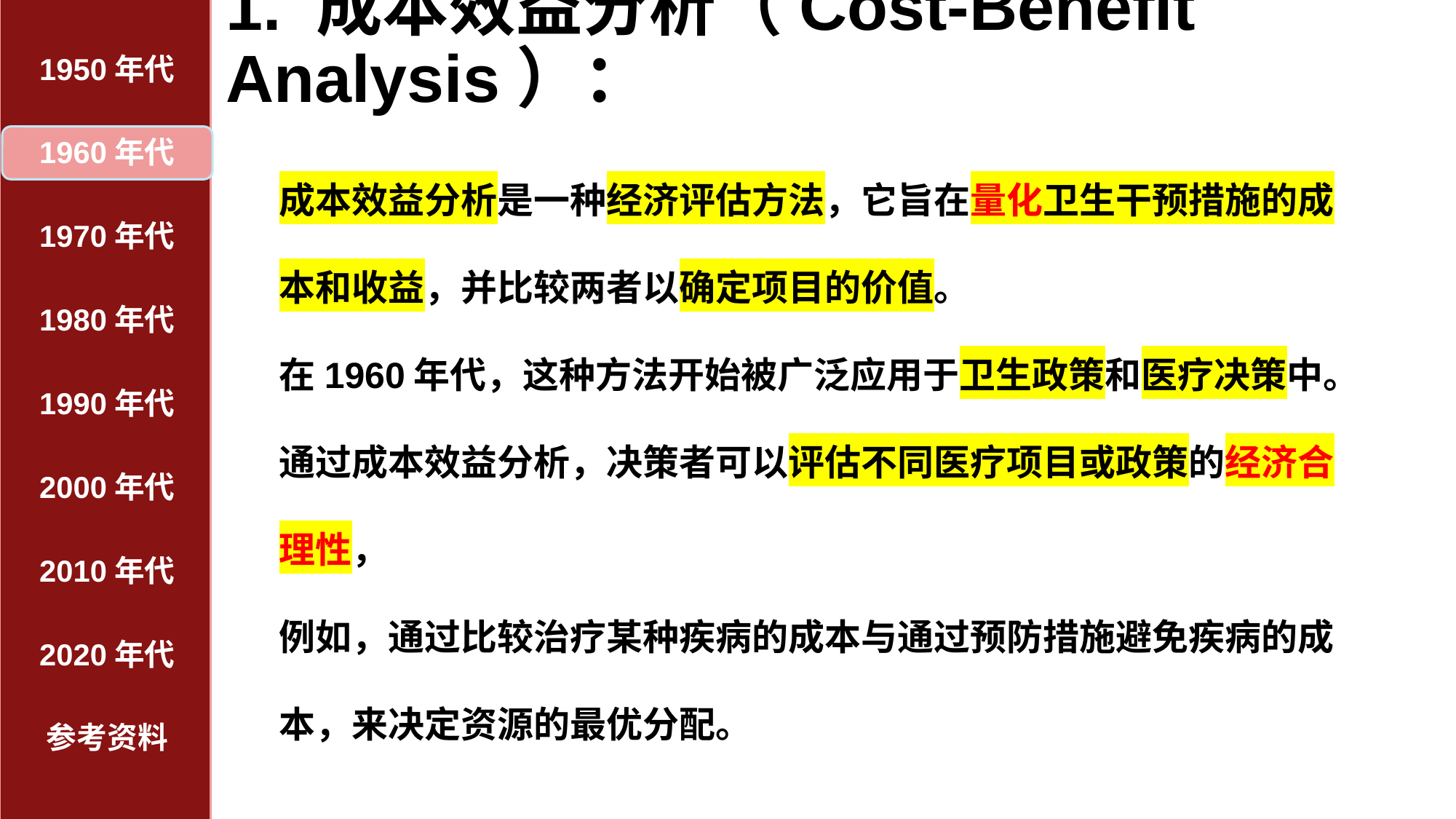

# 1. 成本效益分析（Cost-Benefit Analysis）：

1950年代

1960年代
成本效益分析是一种经济评估方法，它旨在量化卫生干预措施的成本和收益，并比较两者以确定项目的价值。
在1960年代，这种方法开始被广泛应用于卫生政策和医疗决策中。通过成本效益分析，决策者可以评估不同医疗项目或政策的经济合理性，
例如，通过比较治疗某种疾病的成本与通过预防措施避免疾病的成本，来决定资源的最优分配。
1970年代
1980年代

1990年代

2000年代
2010年代
2020年代
参考资料